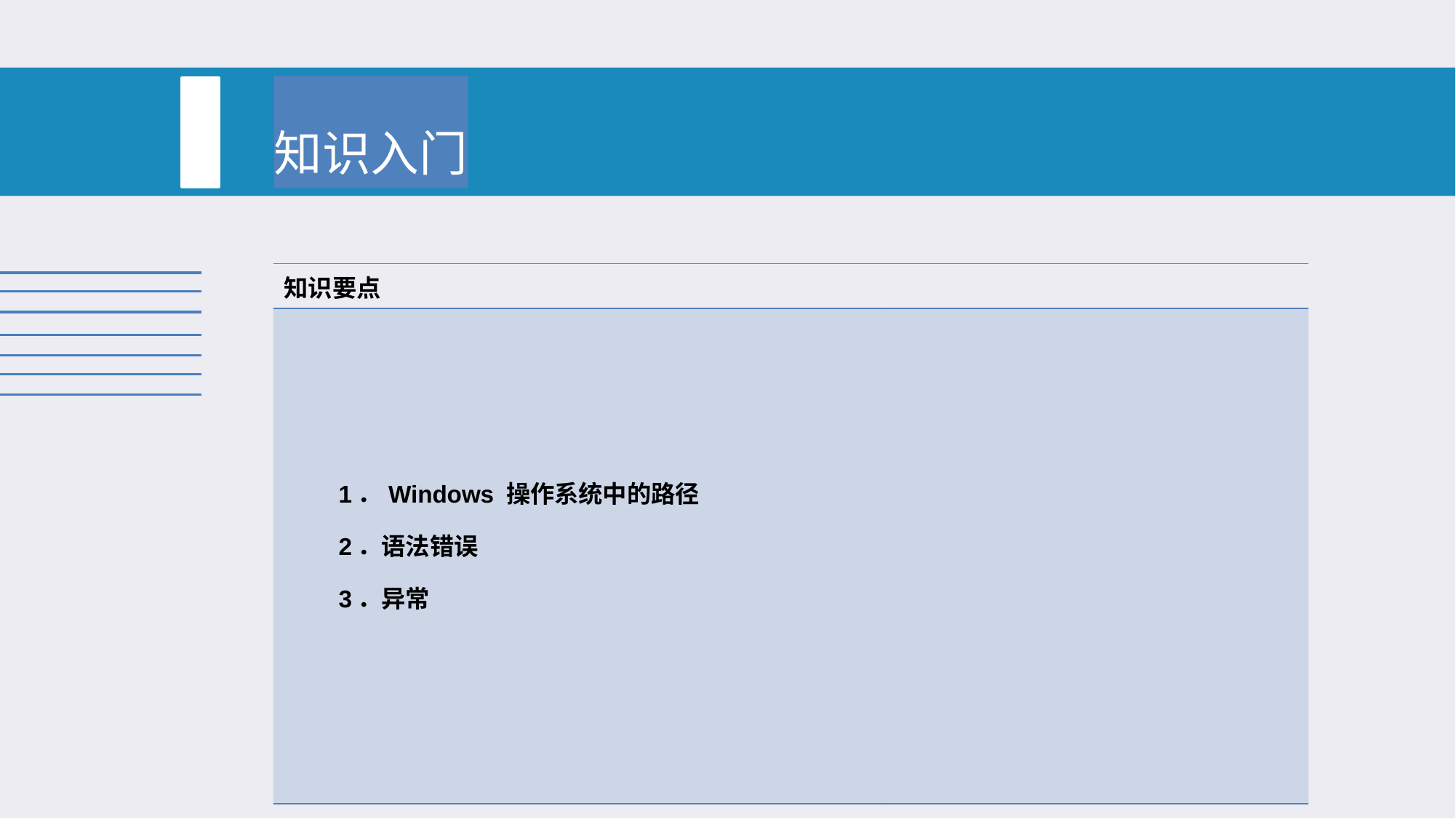

知识入门

| 知识要点 |  |
| --- | --- |
| 1．Windows 操作系统中的路径 2．语法错误 3．异常 |  |